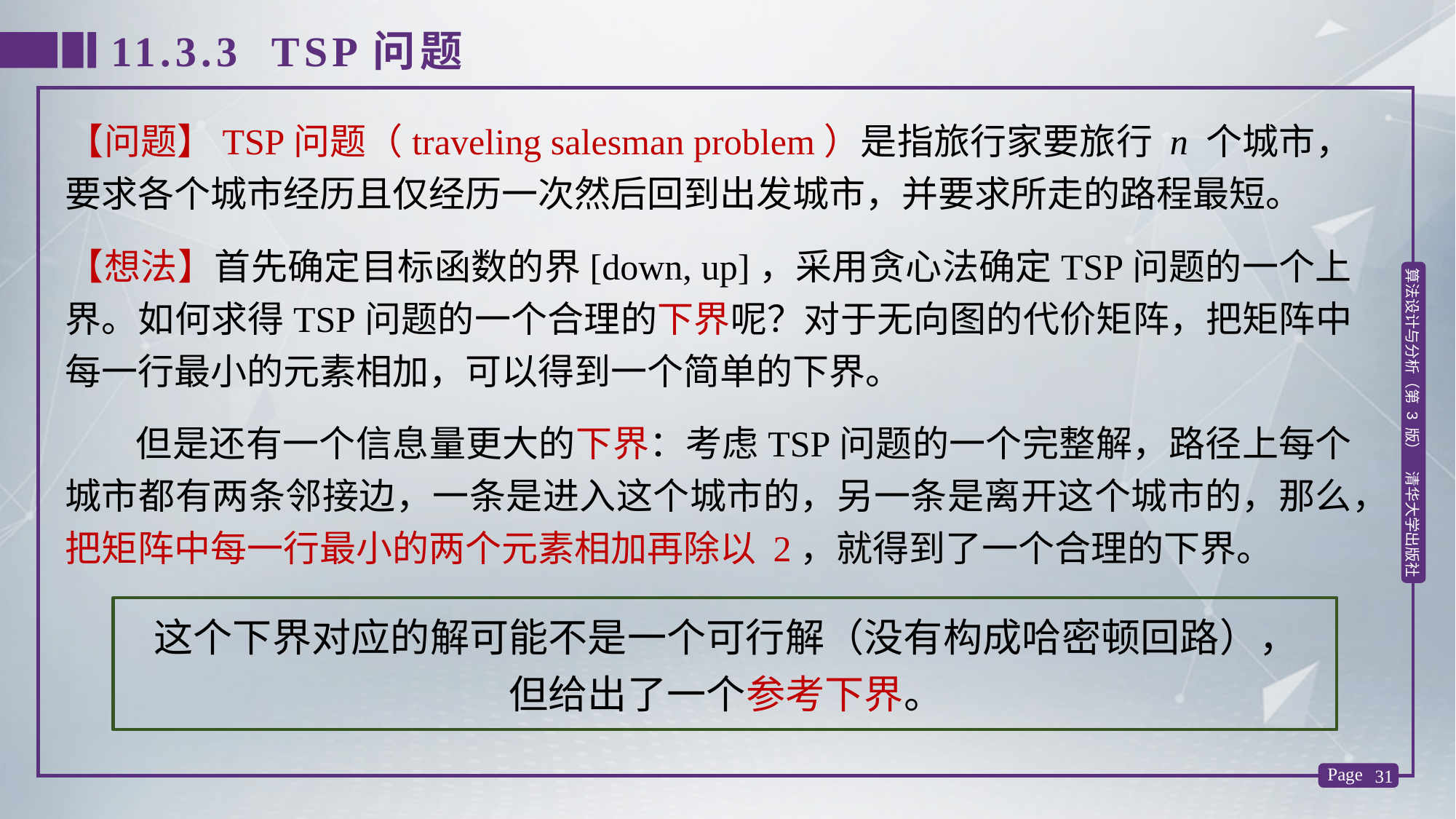

11.3.3  TSP问题
【问题】TSP问题（traveling salesman problem）是指旅行家要旅行 n 个城市，要求各个城市经历且仅经历一次然后回到出发城市，并要求所走的路程最短。
【想法】首先确定目标函数的界[down, up]，采用贪心法确定TSP问题的一个上界。如何求得TSP问题的一个合理的下界呢？对于无向图的代价矩阵，把矩阵中每一行最小的元素相加，可以得到一个简单的下界。
       但是还有一个信息量更大的下界：考虑TSP问题的一个完整解，路径上每个城市都有两条邻接边，一条是进入这个城市的，另一条是离开这个城市的，那么，把矩阵中每一行最小的两个元素相加再除以 2，就得到了一个合理的下界。
这个下界对应的解可能不是一个可行解（没有构成哈密顿回路），
但给出了一个参考下界。